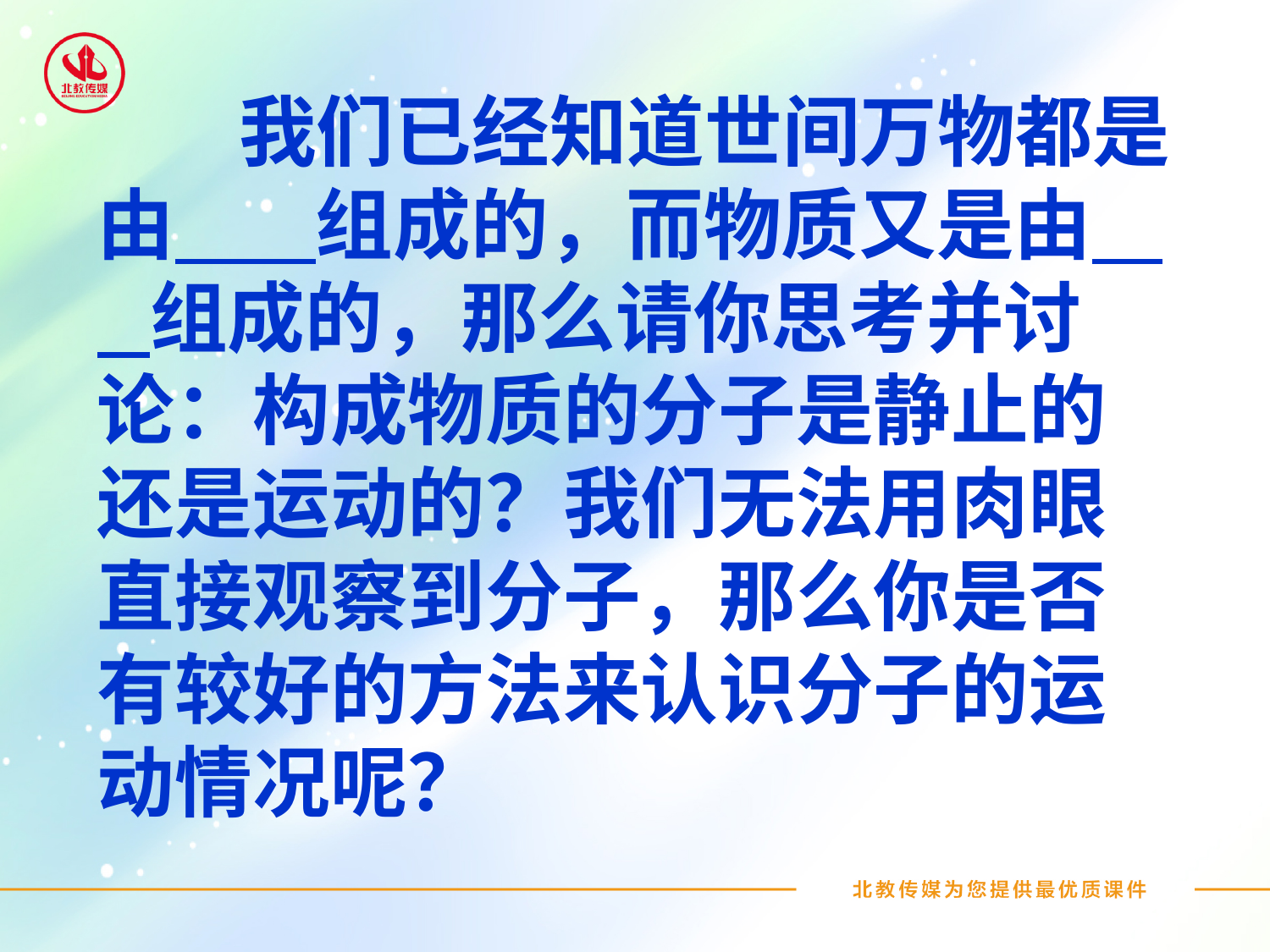

我们已经知道世间万物都是由        组成的，而物质又是由        组成的，那么请你思考并讨论：构成物质的分子是静止的还是运动的？我们无法用肉眼直接观察到分子，那么你是否有较好的方法来认识分子的运动情况呢？